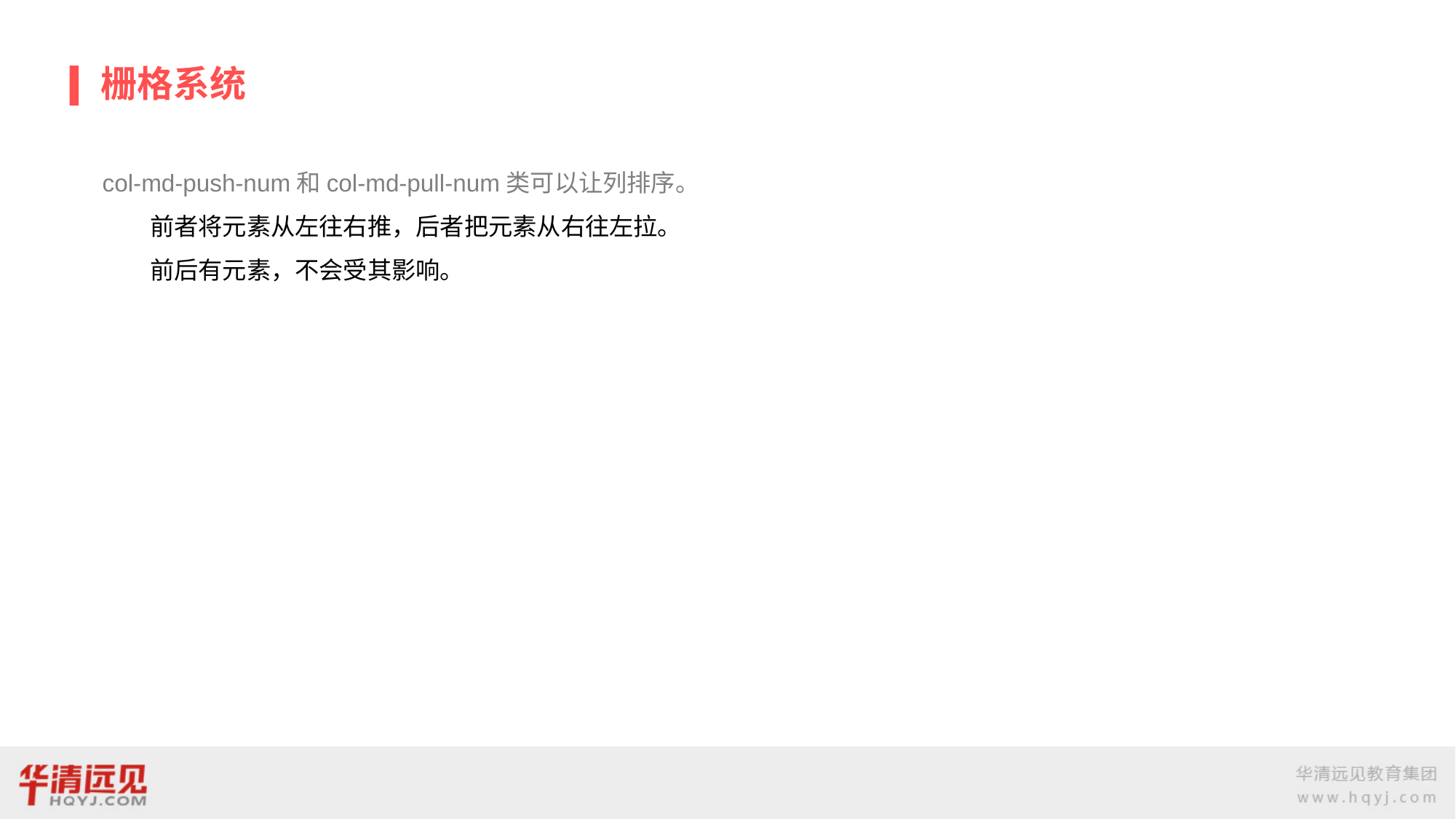

# 栅格系统
 col-md-push-num和col-md-pull-num类可以让列排序。
前者将元素从左往右推，后者把元素从右往左拉。
前后有元素，不会受其影响。

栅格系统